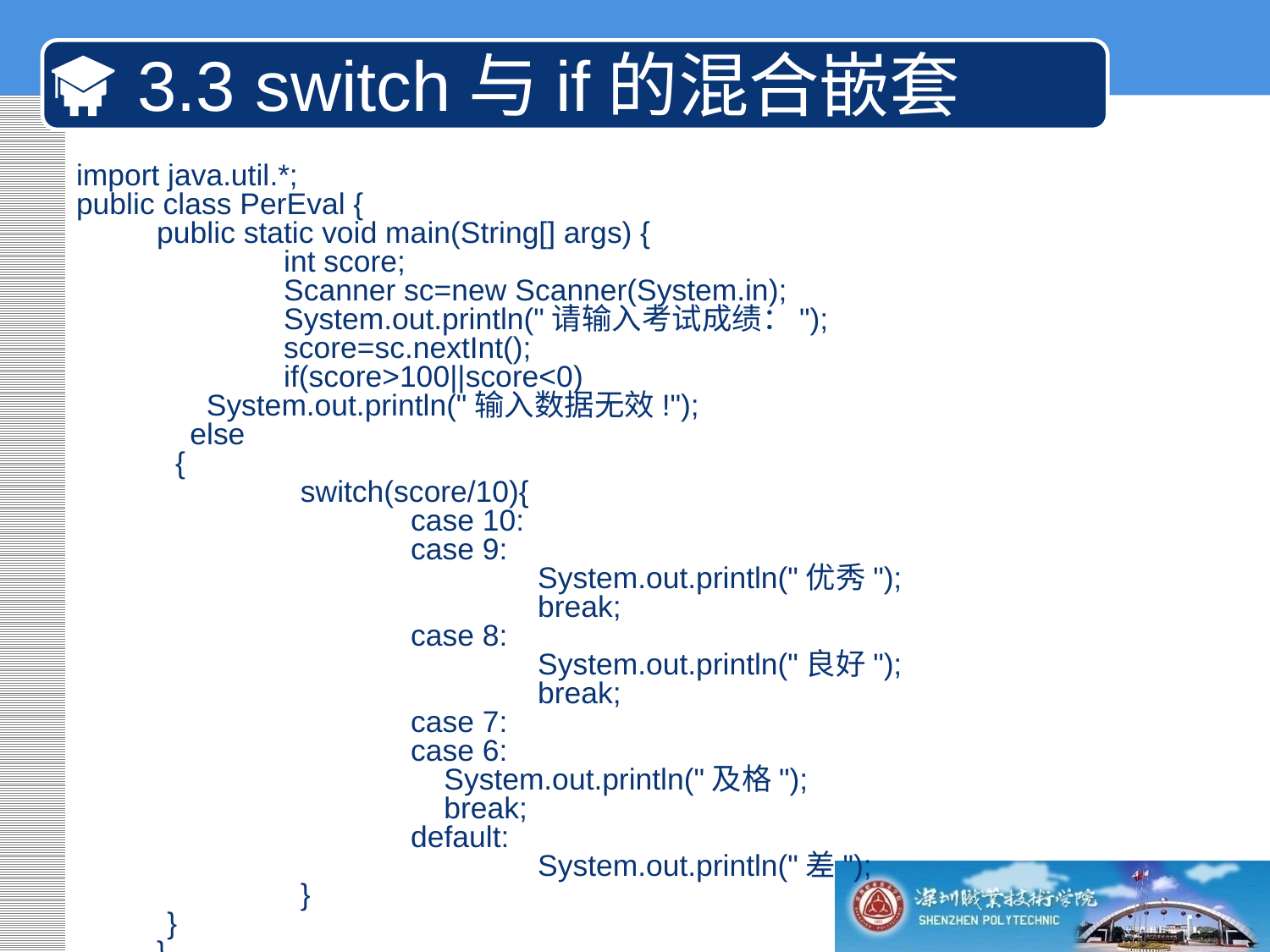

# 3.3 switch与if的混合嵌套
import java.util.*;
public class PerEval {
	    public static void main(String[] args) {
		    int score;
		    Scanner sc=new Scanner(System.in);
		    System.out.println("请输入考试成绩：");
		    score=sc.nextInt();
		    if(score>100||score<0)
	          System.out.println("输入数据无效!");
	        else
            {
		      switch(score/10){
			    case 10:
			    case 9:
				    System.out.println("优秀");
				    break;
			    case 8:
				    System.out.println("良好");
				    break;
			    case 7:
			    case 6:
			        System.out.println("及格");
			        break;
			    default:
				    System.out.println("差");
		      }
           }
	    }
}